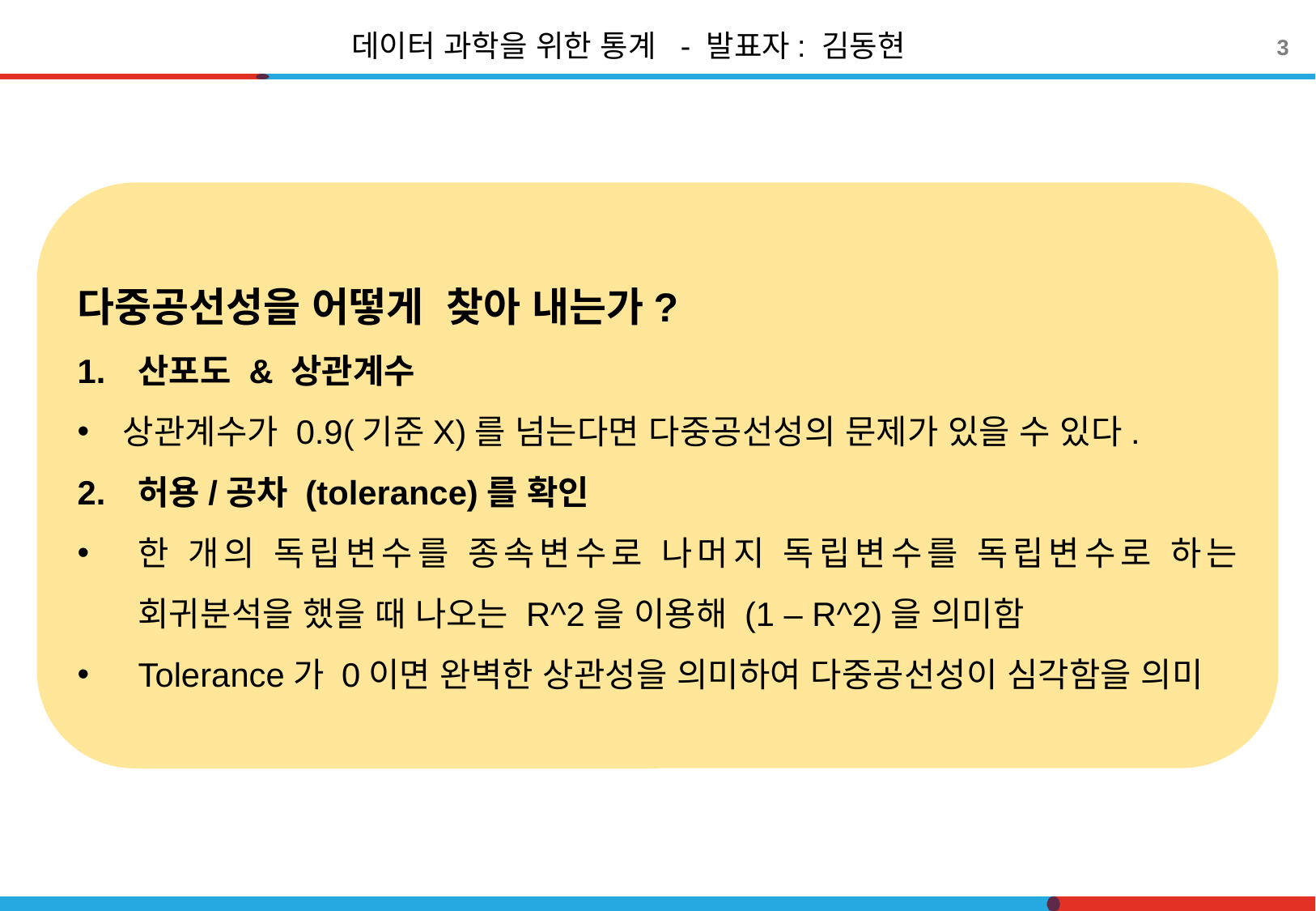

데이터 과학을 위한 통계  - 발표자: 김동현
3
다중공선성을 어떻게  찾아 내는가?
산포도 & 상관계수
상관계수가 0.9(기준X)를 넘는다면 다중공선성의 문제가 있을 수 있다.
허용/공차 (tolerance)를 확인
한 개의 독립변수를 종속변수로 나머지 독립변수를 독립변수로 하는 회귀분석을 했을 때 나오는 R^2을 이용해 (1 – R^2)을 의미함
Tolerance가 0이면 완벽한 상관성을 의미하여 다중공선성이 심각함을 의미